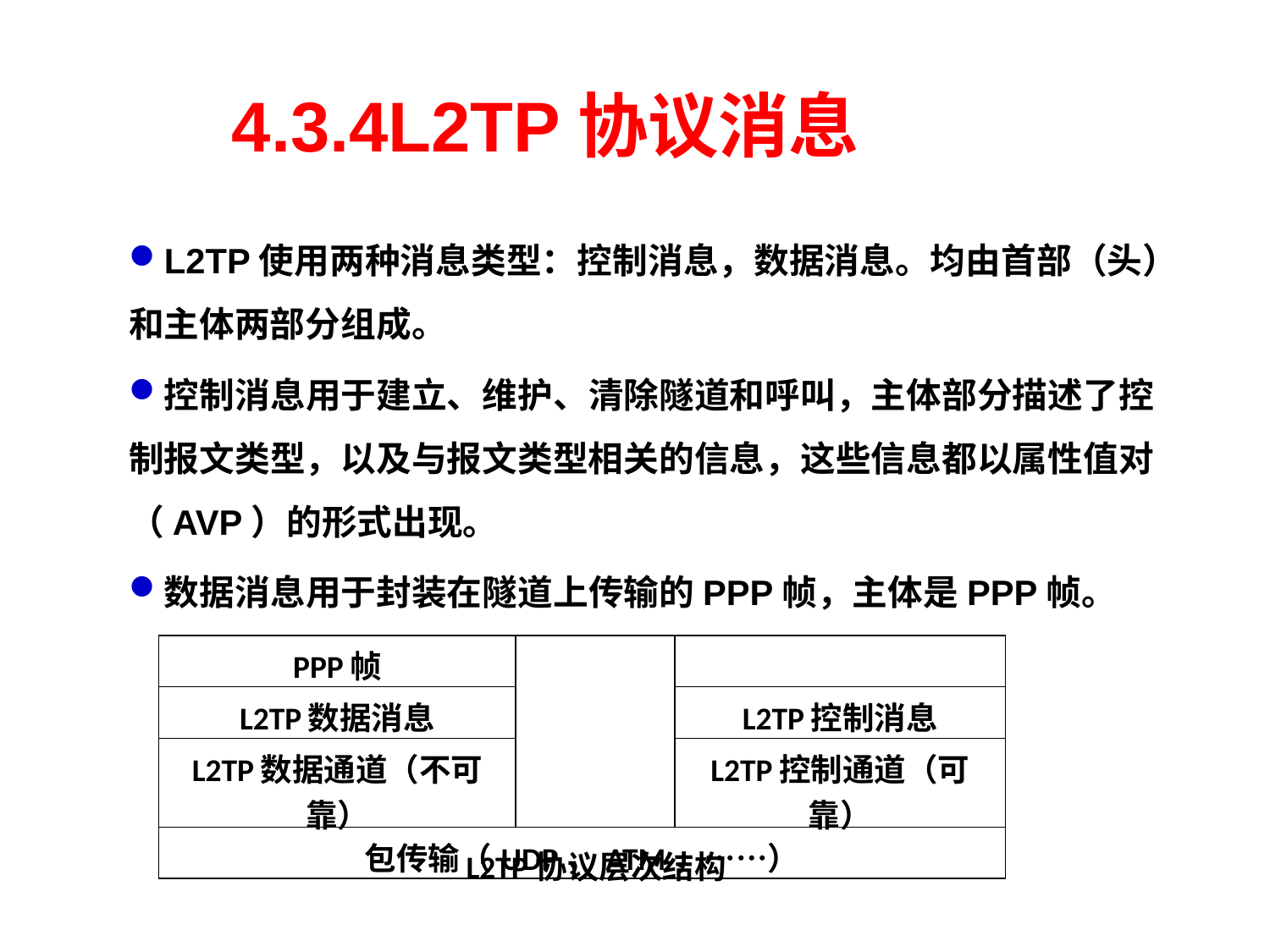

4.3.4L2TP协议消息
L2TP使用两种消息类型：控制消息，数据消息。均由首部（头）和主体两部分组成。
控制消息用于建立、维护、清除隧道和呼叫，主体部分描述了控制报文类型，以及与报文类型相关的信息，这些信息都以属性值对（AVP）的形式出现。
数据消息用于封装在隧道上传输的PPP帧，主体是PPP帧。
| PPP帧 |  |  |
| --- | --- | --- |
| L2TP数据消息 |  | L2TP控制消息 |
| L2TP数据通道（不可靠） |  | L2TP控制通道（可靠） |
| 包传输（UDP，ATM，……） |  |  |
L2TP协议层次结构